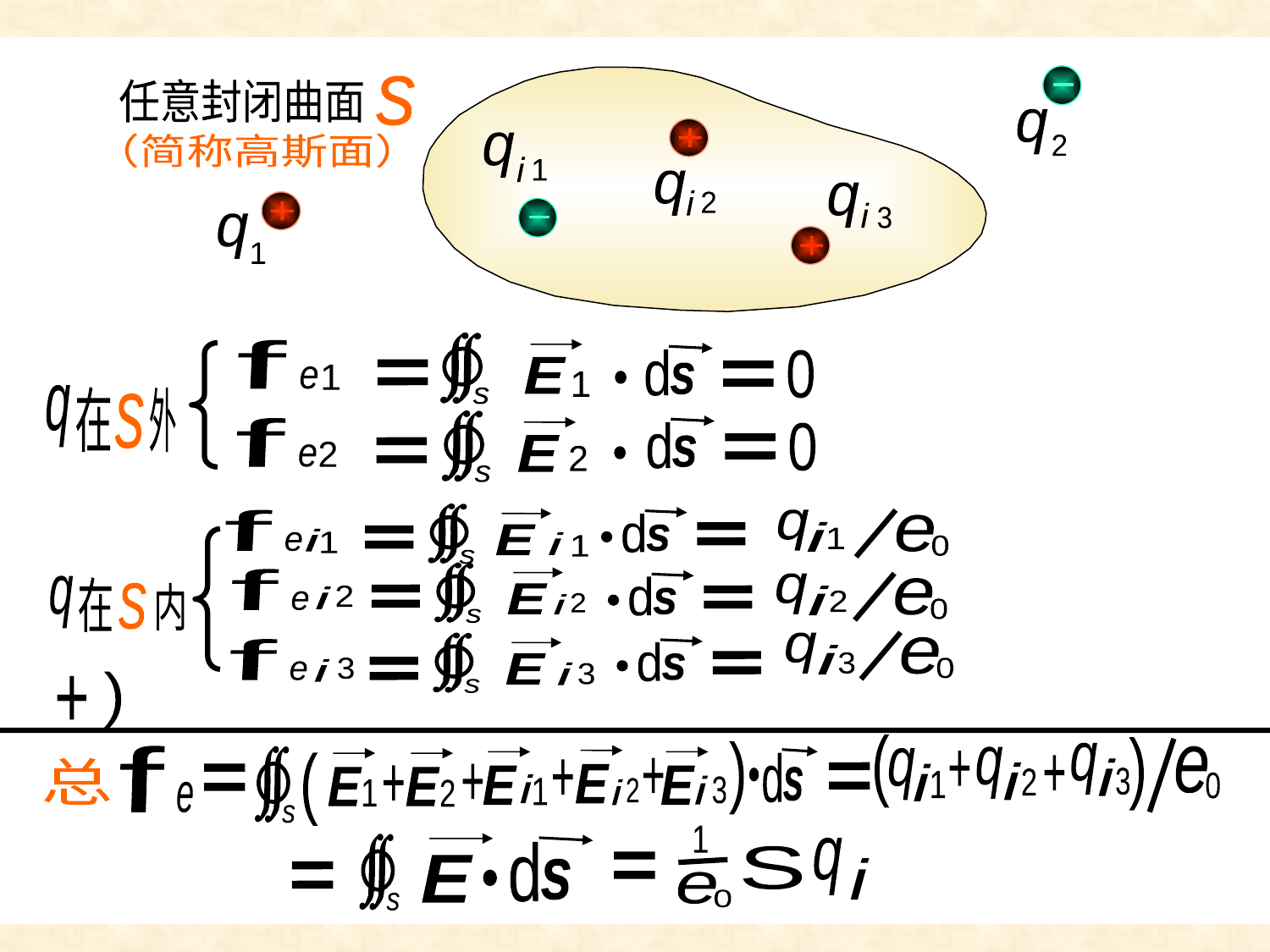

续33

-

+

+

-

+

s
任意封闭曲面
（简称高斯面）
q
2
q
i
1
q
i
2
q
i
3
q
1

s
φ
e
1

E

d
s

0
1

q
在
外
s

s
φ
e

d
0
s

E

2
2

s
q
i
1
φ
e

E
d
ε
0

s

i
1

i
1

s
φ
e

E
q
i
2

q

d
在
ε
0
s
内
2
i
s
2
i

q
i
3

s
ε
0
φ
e

d

E

s
3
i

i
3
)
+

(
)

)
q
i
3
φ
e
ε
0

s
q
i
2
q
i
1

d
s

E
+

E
i
1

E
(

E
1

E
2
+
总
+
+
+
+

i
3
2
i
1

s

d
s

E

q
Σ
i

ε
0